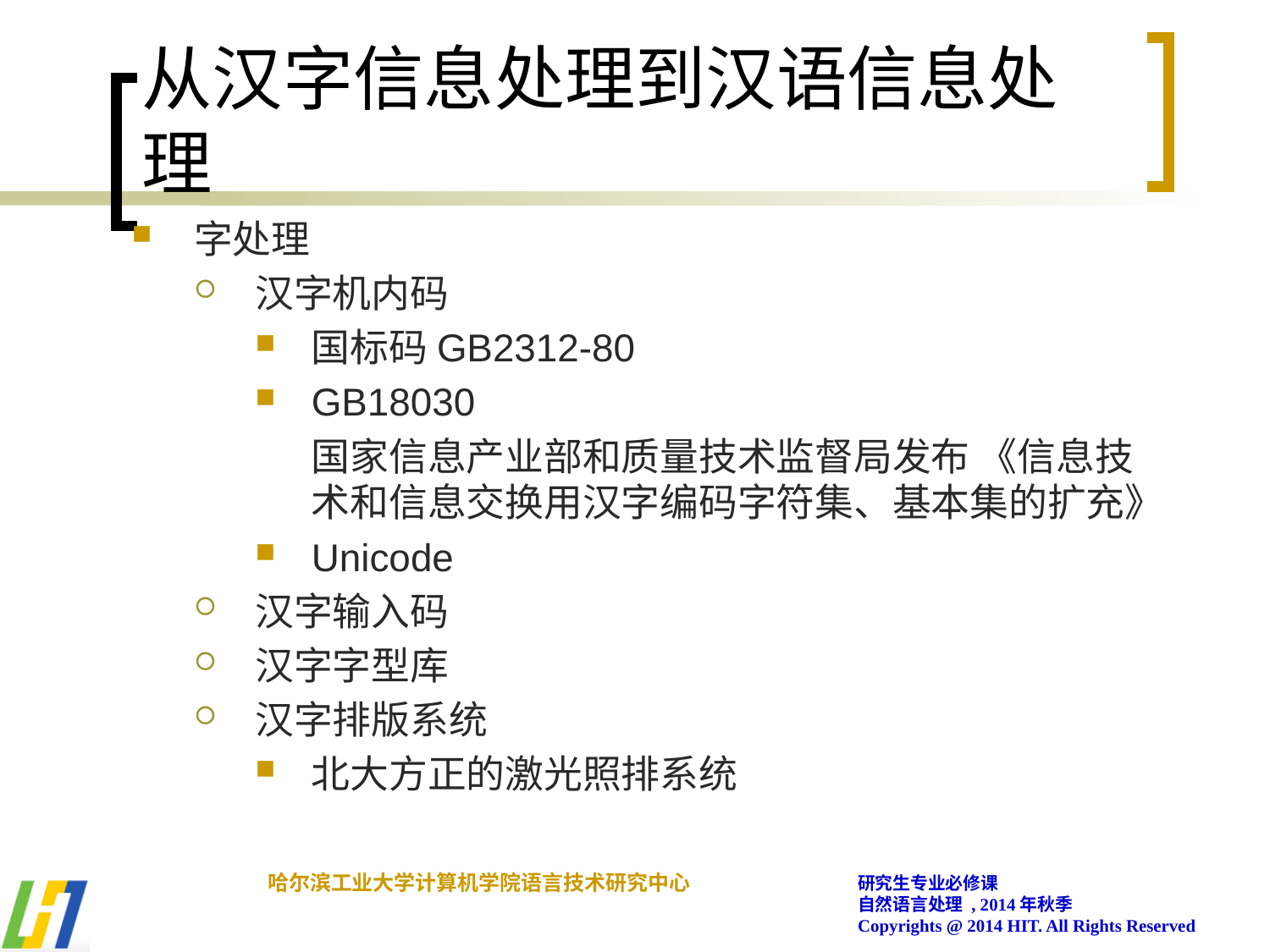

# 从汉字信息处理到汉语信息处理
字处理
汉字机内码
国标码GB2312-80
GB18030
	国家信息产业部和质量技术监督局发布 《信息技术和信息交换用汉字编码字符集、基本集的扩充》
Unicode
汉字输入码
汉字字型库
汉字排版系统
北大方正的激光照排系统

哈尔滨工业大学计算机学院语言技术研究中心
研究生专业必修课
自然语言处理 , 2014年秋季
Copyrights @ 2014 HIT. All Rights Reserved